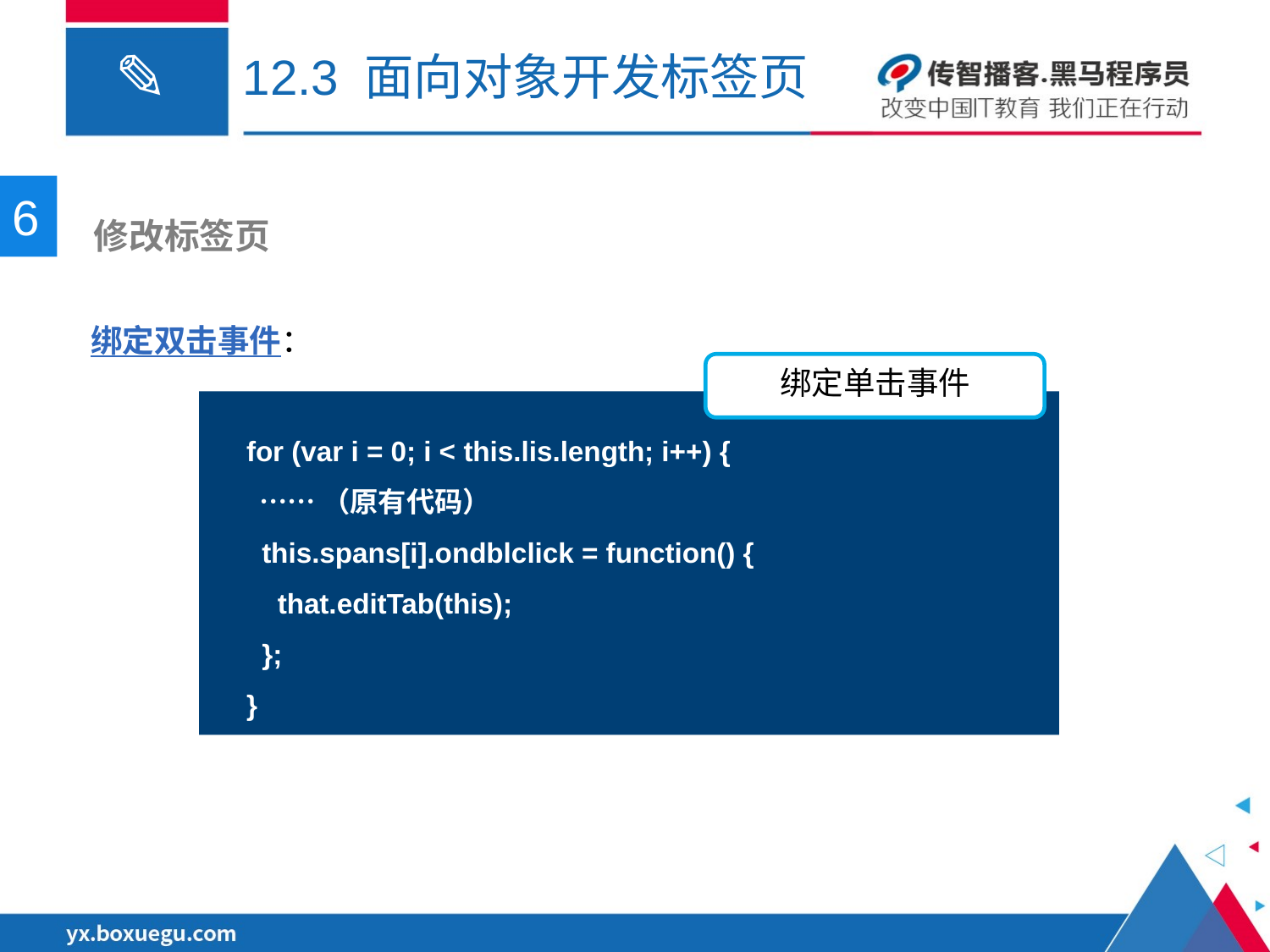

# 12.3 面向对象开发标签页

6
  修改标签页
绑定双击事件：
绑定单击事件

for (var i = 0; i < this.lis.length; i++) {
  ……（原有代码）
  this.spans[i].ondblclick = function() {
    that.editTab(this);
  };
}